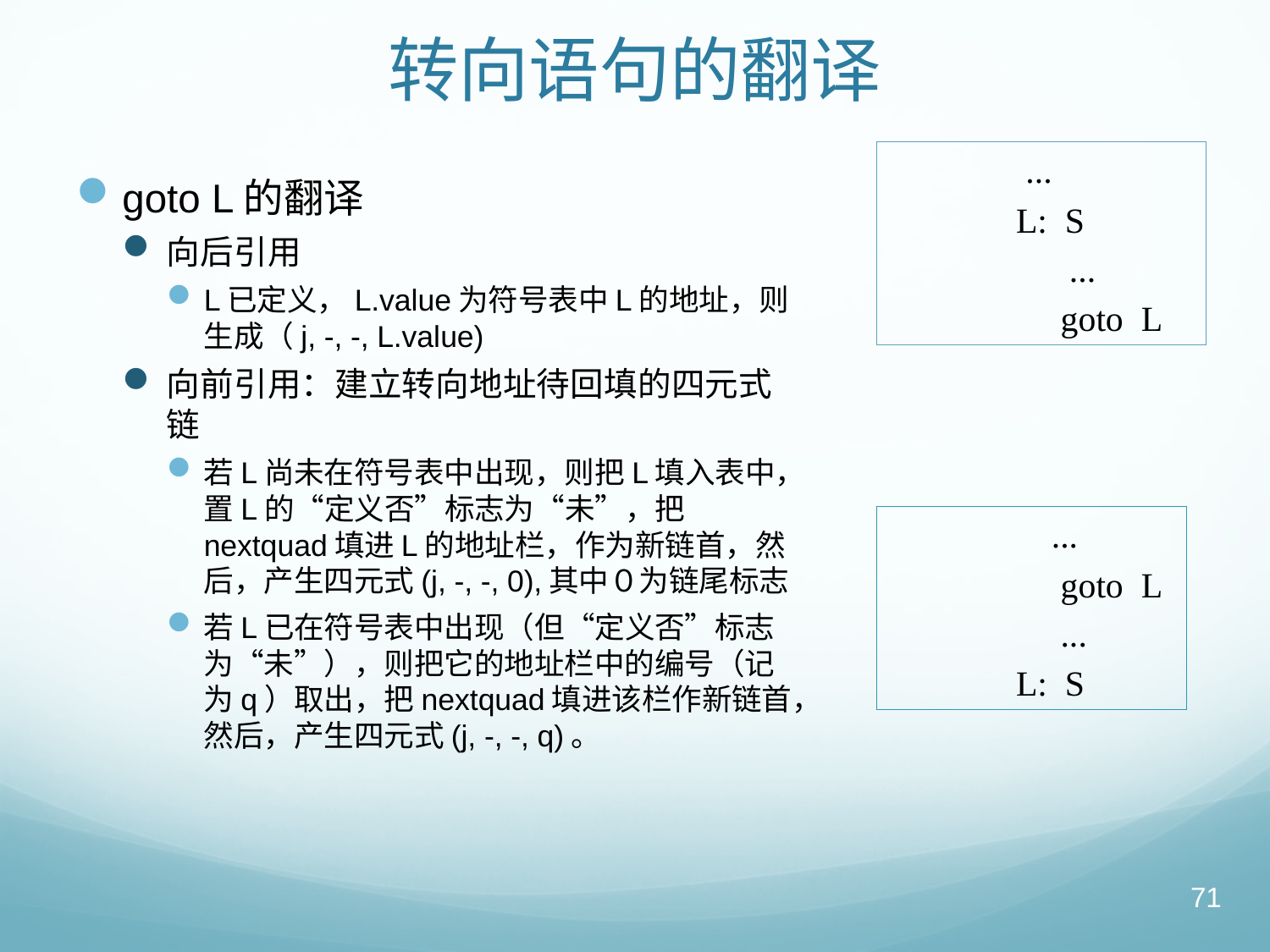

# 转向语句的翻译
 ...
L:  S
      ...
     goto  L
goto L的翻译
向后引用
L已定义，L.value为符号表中L的地址，则生成（j, -, -, L.value)
向前引用：建立转向地址待回填的四元式链
若L尚未在符号表中出现，则把L填入表中，置L的“定义否”标志为“未”，把nextquad填进L的地址栏，作为新链首，然后，产生四元式(j, -, -, 0),其中０为链尾标志
若L已在符号表中出现（但“定义否”标志为“未”），则把它的地址栏中的编号（记为q）取出，把nextquad填进该栏作新链首，然后，产生四元式(j, -, -, q)。
    ...
     goto  L
     ...
L:  S
71